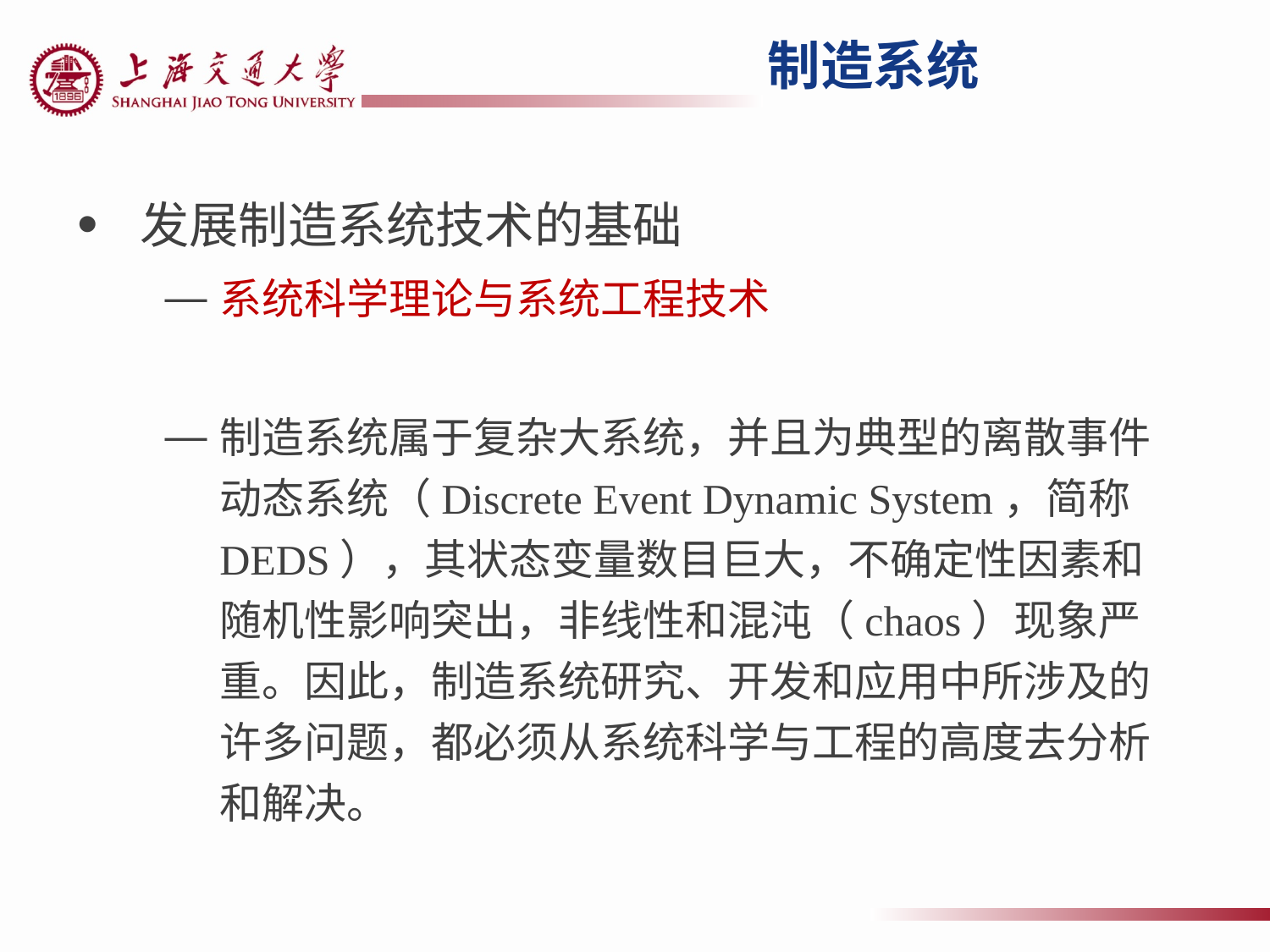

制造系统
发展制造系统技术的基础
系统科学理论与系统工程技术

制造系统属于复杂大系统，并且为典型的离散事件动态系统（Discrete Event Dynamic System，简称DEDS），其状态变量数目巨大，不确定性因素和随机性影响突出，非线性和混沌（chaos）现象严重。因此，制造系统研究、开发和应用中所涉及的许多问题，都必须从系统科学与工程的高度去分析和解决。